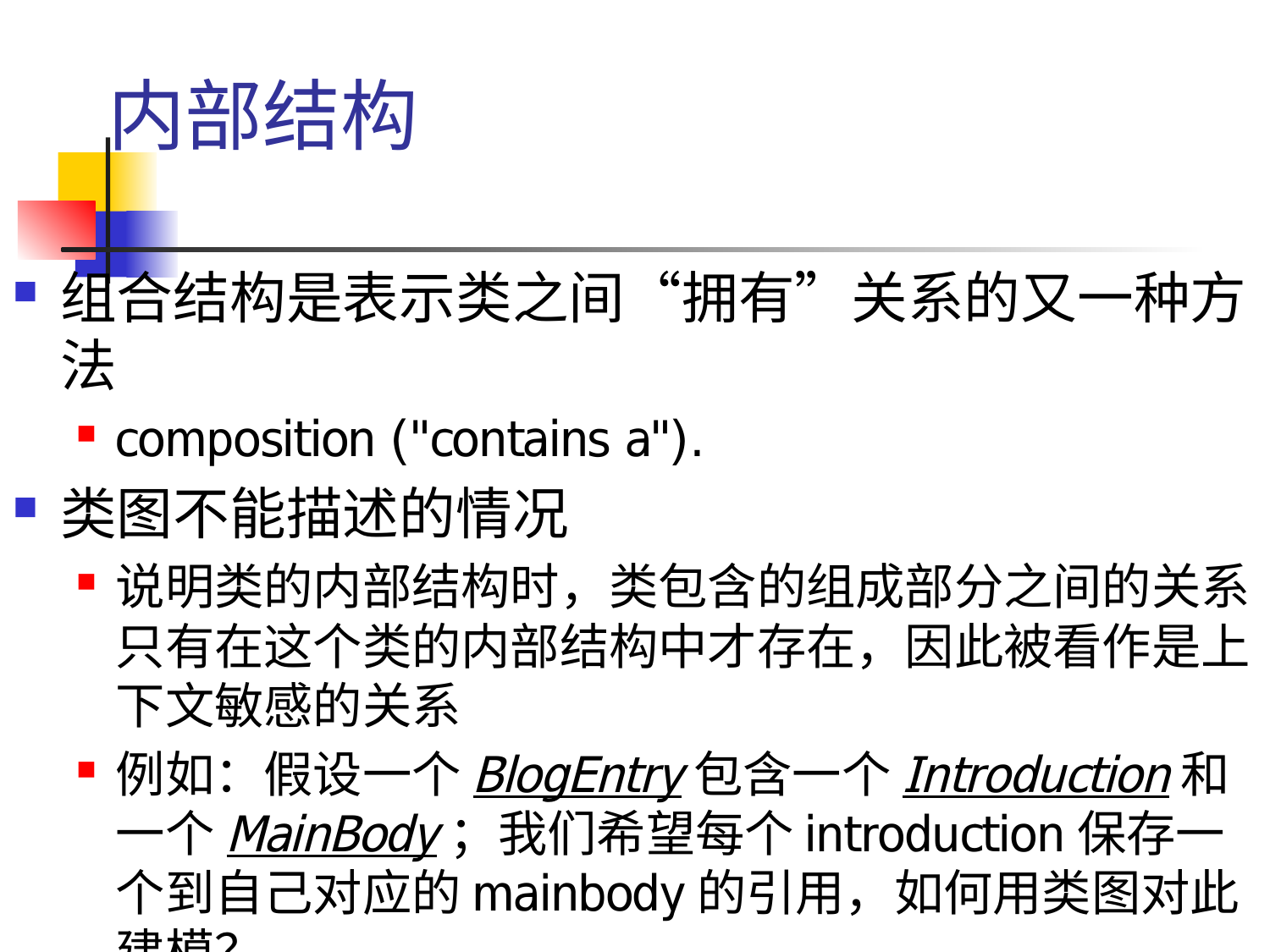

# 内部结构
组合结构是表示类之间“拥有”关系的又一种方法
composition ("contains a").
类图不能描述的情况
说明类的内部结构时，类包含的组成部分之间的关系只有在这个类的内部结构中才存在，因此被看作是上下文敏感的关系
例如：假设一个BlogEntry包含一个Introduction和一个MainBody；我们希望每个introduction保存一个到自己对应的mainbody的引用，如何用类图对此建模？